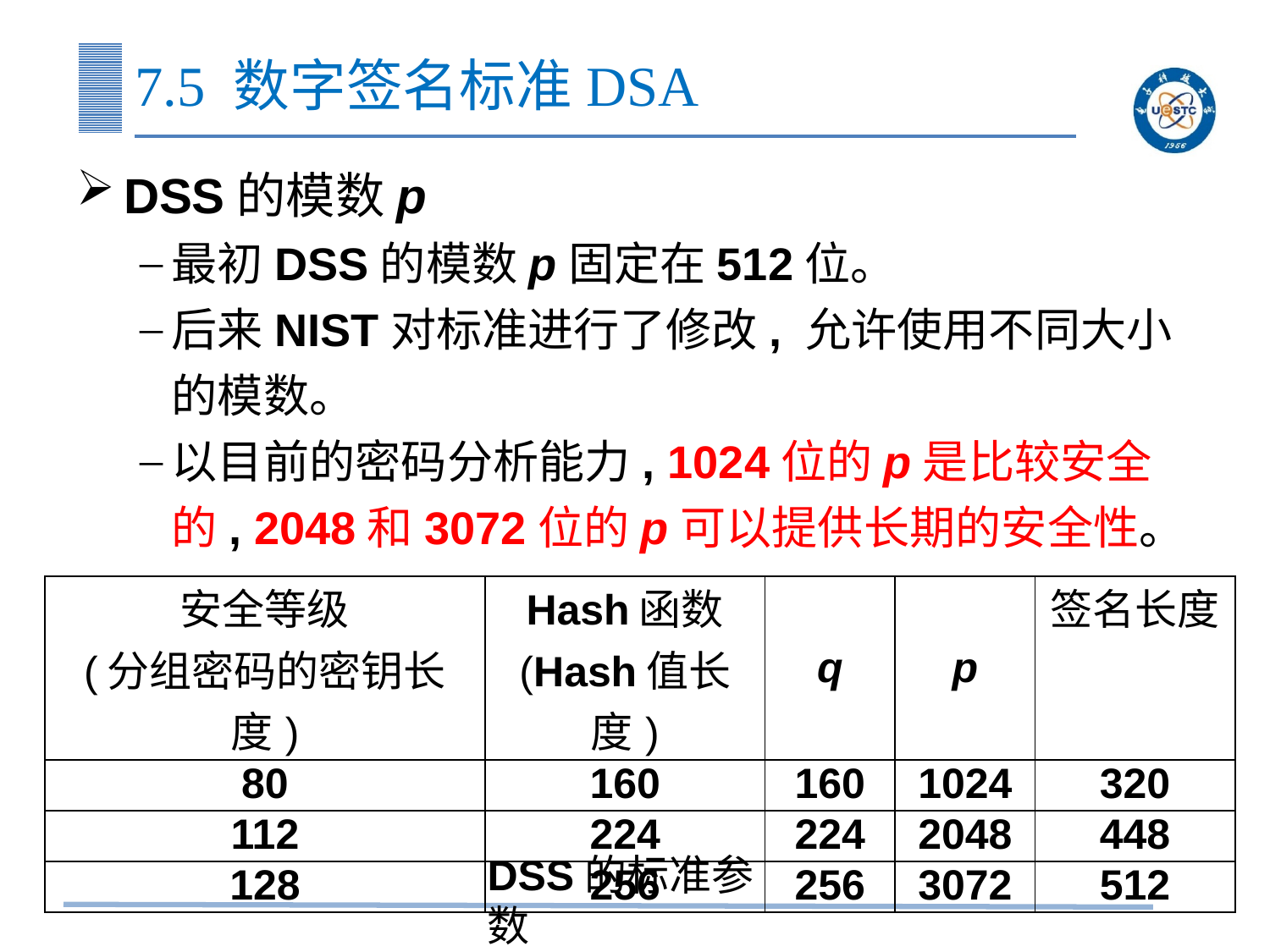

# 7.5 数字签名标准DSA
DSS的模数p
最初DSS的模数p固定在512位。
后来NIST对标准进行了修改, 允许使用不同大小的模数。
以目前的密码分析能力, 1024位的p是比较安全的, 2048和3072位的p可以提供长期的安全性。

| 安全等级 (分组密码的密钥长度) | Hash函数 (Hash值长度) | q | p | 签名长度 |
| --- | --- | --- | --- | --- |
| 80 | 160 | 160 | 1024 | 320 |
| 112 | 224 | 224 | 2048 | 448 |
| 128 | 256 | 256 | 3072 | 512 |
DSS的标准参数